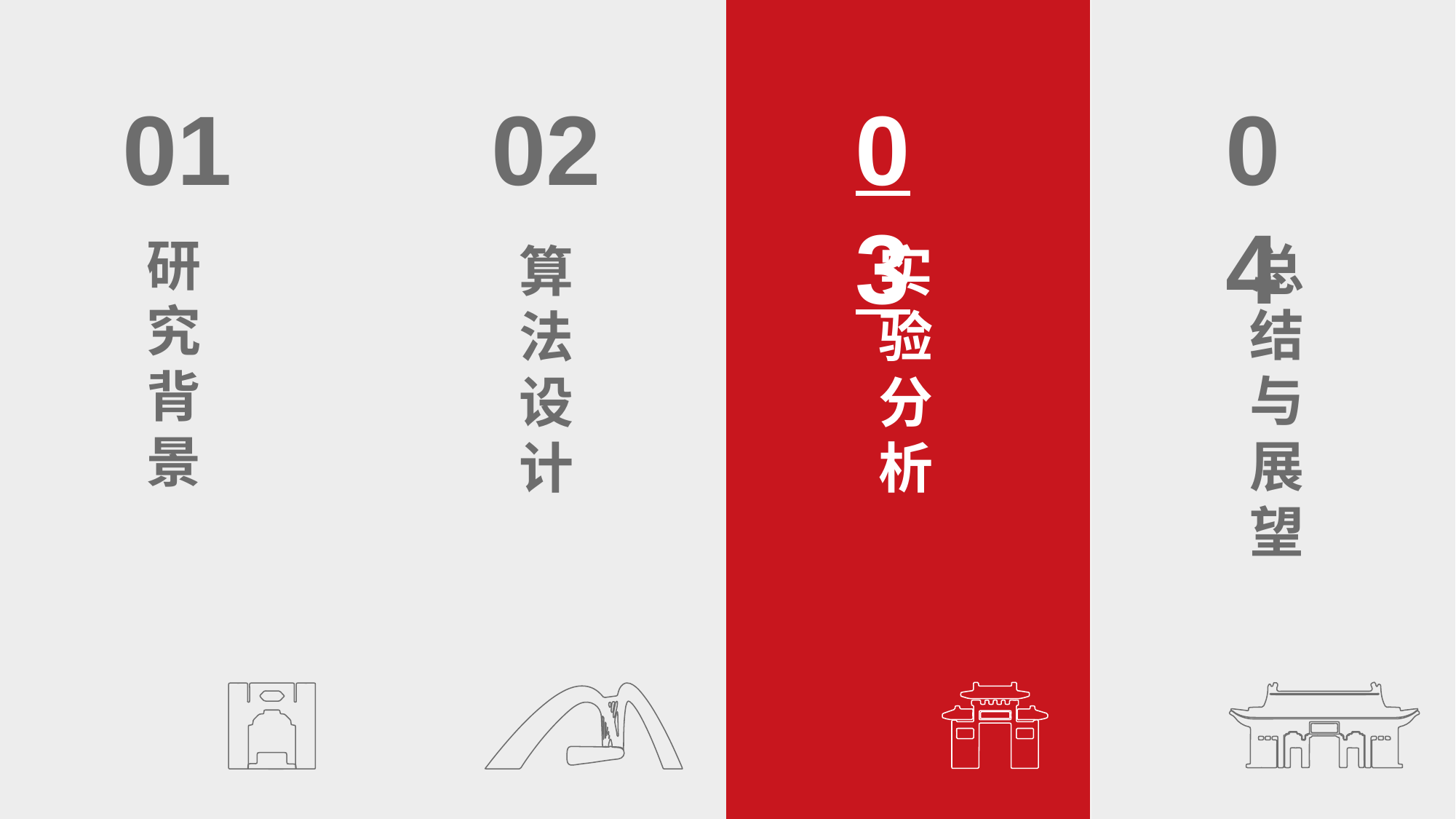

01
02
03
04
研究背景
总结与展望
算法设计
实验分析